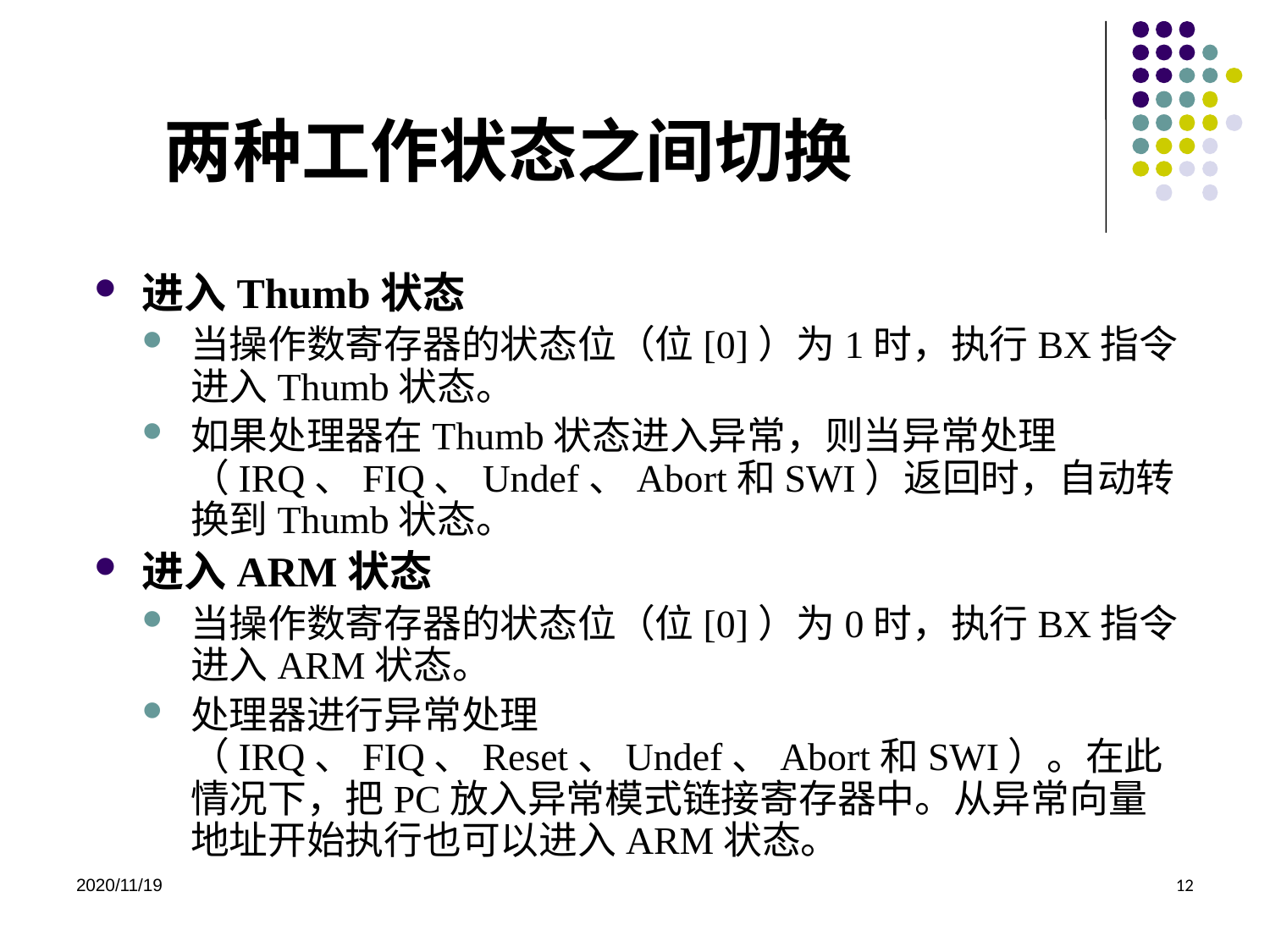

# 两种工作状态之间切换
进入Thumb状态
当操作数寄存器的状态位（位[0]）为1时，执行BX指令进入Thumb状态。
如果处理器在Thumb状态进入异常，则当异常处理（IRQ、FIQ、Undef、Abort和SWI）返回时，自动转换到Thumb状态。
进入ARM状态
当操作数寄存器的状态位（位[0]）为0时，执行BX指令进入ARM状态。
处理器进行异常处理（IRQ、FIQ、Reset、Undef、Abort和SWI）。在此情况下，把PC放入异常模式链接寄存器中。从异常向量地址开始执行也可以进入ARM状态。
2020/11/19
12